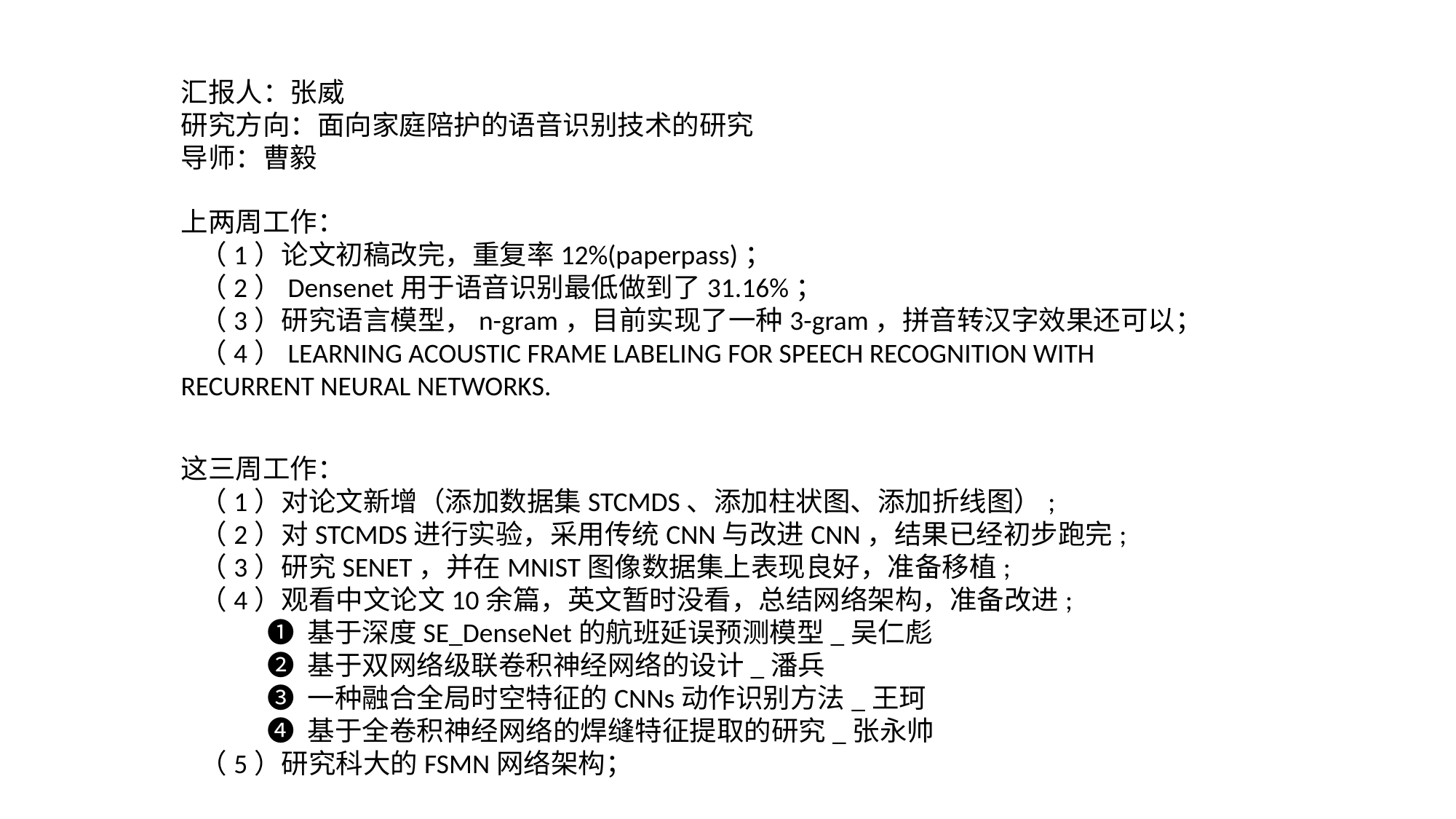

汇报人：张威
研究方向：面向家庭陪护的语音识别技术的研究
导师：曹毅
上两周工作：
  （1）论文初稿改完，重复率12%(paperpass)；
  （2）Densenet用于语音识别最低做到了31.16%；
  （3）研究语言模型，n-gram，目前实现了一种3-gram，拼音转汉字效果还可以；
  （4）LEARNING ACOUSTIC FRAME LABELING FOR SPEECH RECOGNITION WITH
RECURRENT NEURAL NETWORKS.
这三周工作：
  （1）对论文新增（添加数据集STCMDS、添加柱状图、添加折线图）;
  （2）对STCMDS进行实验，采用传统CNN与改进CNN，结果已经初步跑完;
  （3）研究SENET，并在MNIST图像数据集上表现良好，准备移植;
  （4）观看中文论文10余篇，英文暂时没看，总结网络架构，准备改进;
              ❶ 基于深度SE_DenseNet的航班延误预测模型_吴仁彪
              ❷ 基于双网络级联卷积神经网络的设计_潘兵
              ❸ 一种融合全局时空特征的CNNs动作识别方法_王珂
              ❹ 基于全卷积神经网络的焊缝特征提取的研究_张永帅
  （5）研究科大的FSMN网络架构；